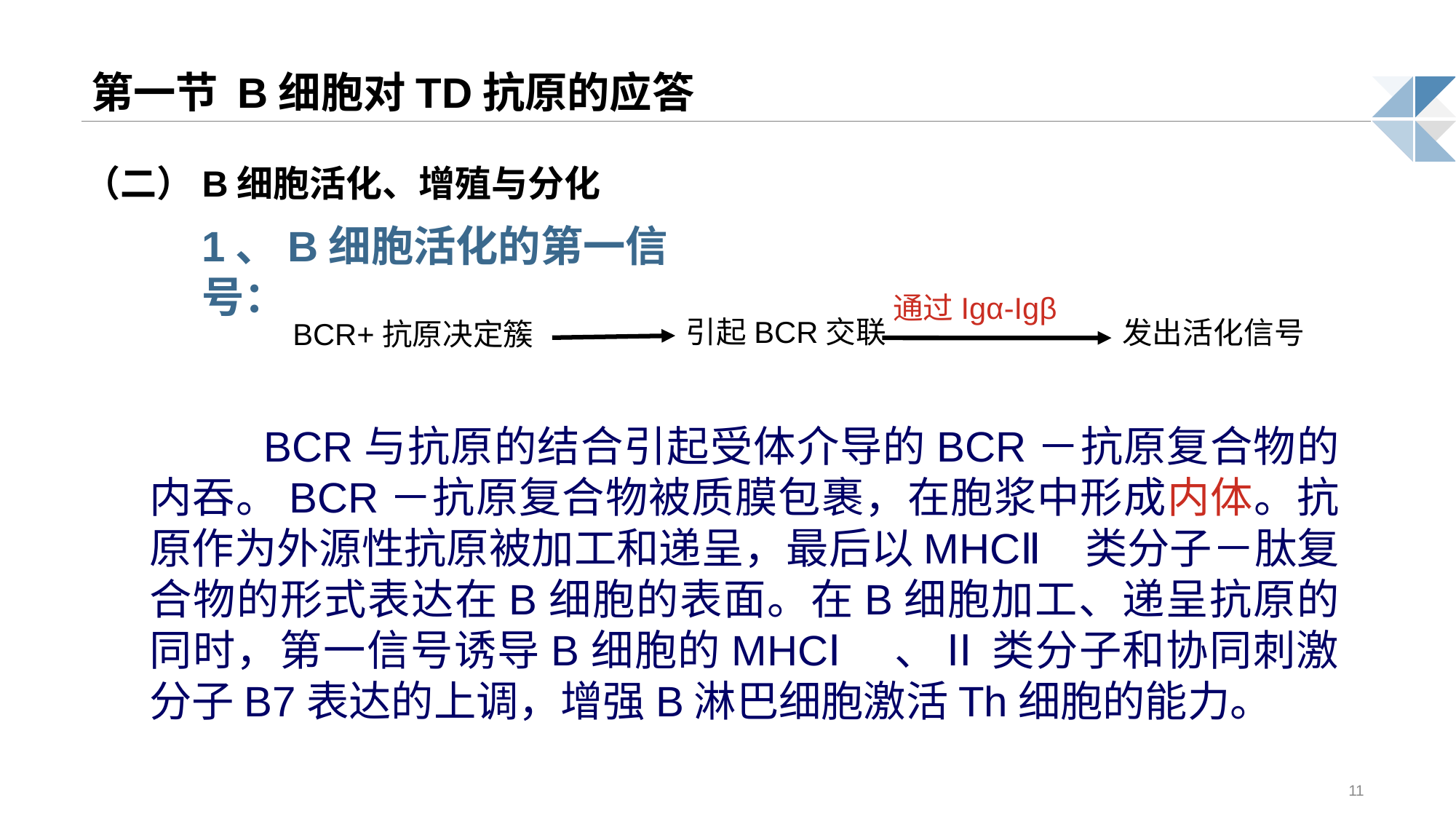

# 第一节 B细胞对TD抗原的应答
（二）B细胞活化、增殖与分化
1、B细胞活化的第一信号：
通过Igα-Igβ
引起BCR交联
发出活化信号
BCR+抗原决定簇

         BCR与抗原的结合引起受体介导的BCR－抗原复合物的内吞。BCR－抗原复合物被质膜包裹，在胞浆中形成内体。抗原作为外源性抗原被加工和递呈，最后以MHCⅡ 类分子－肽复合物的形式表达在B细胞的表面。在B细胞加工、递呈抗原的同时，第一信号诱导B细胞的MHCⅠ 、Ⅱ 类分子和协同刺激分子B7表达的上调，增强B淋巴细胞激活Th细胞的能力。
11